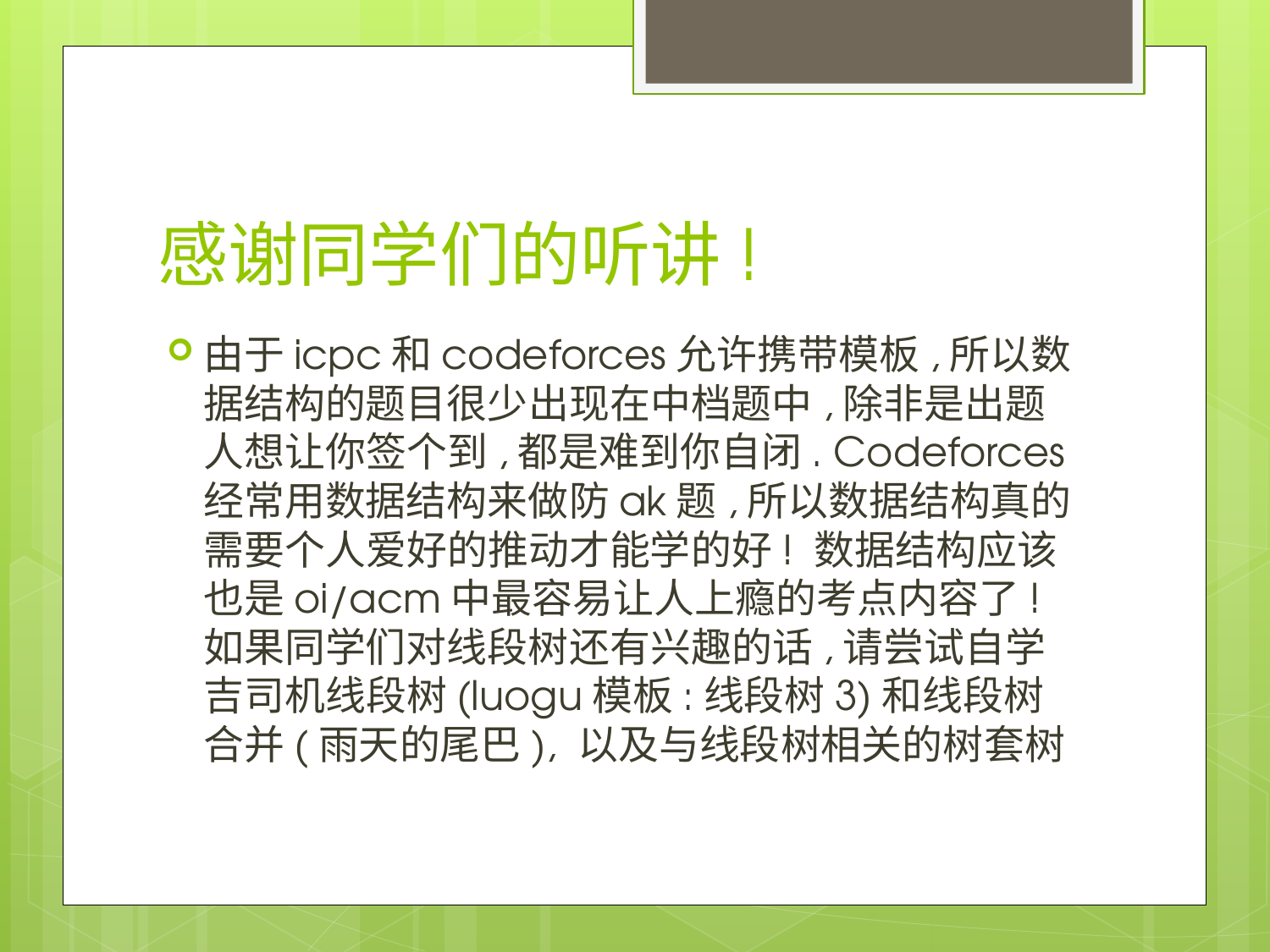

# 感谢同学们的听讲!
由于icpc和codeforces允许携带模板,所以数据结构的题目很少出现在中档题中,除非是出题人想让你签个到,都是难到你自闭. Codeforces经常用数据结构来做防ak题,所以数据结构真的需要个人爱好的推动才能学的好! 数据结构应该也是oi/acm中最容易让人上瘾的考点内容了!如果同学们对线段树还有兴趣的话,请尝试自学吉司机线段树(luogu模板:线段树3)和线段树合并(雨天的尾巴), 以及与线段树相关的树套树